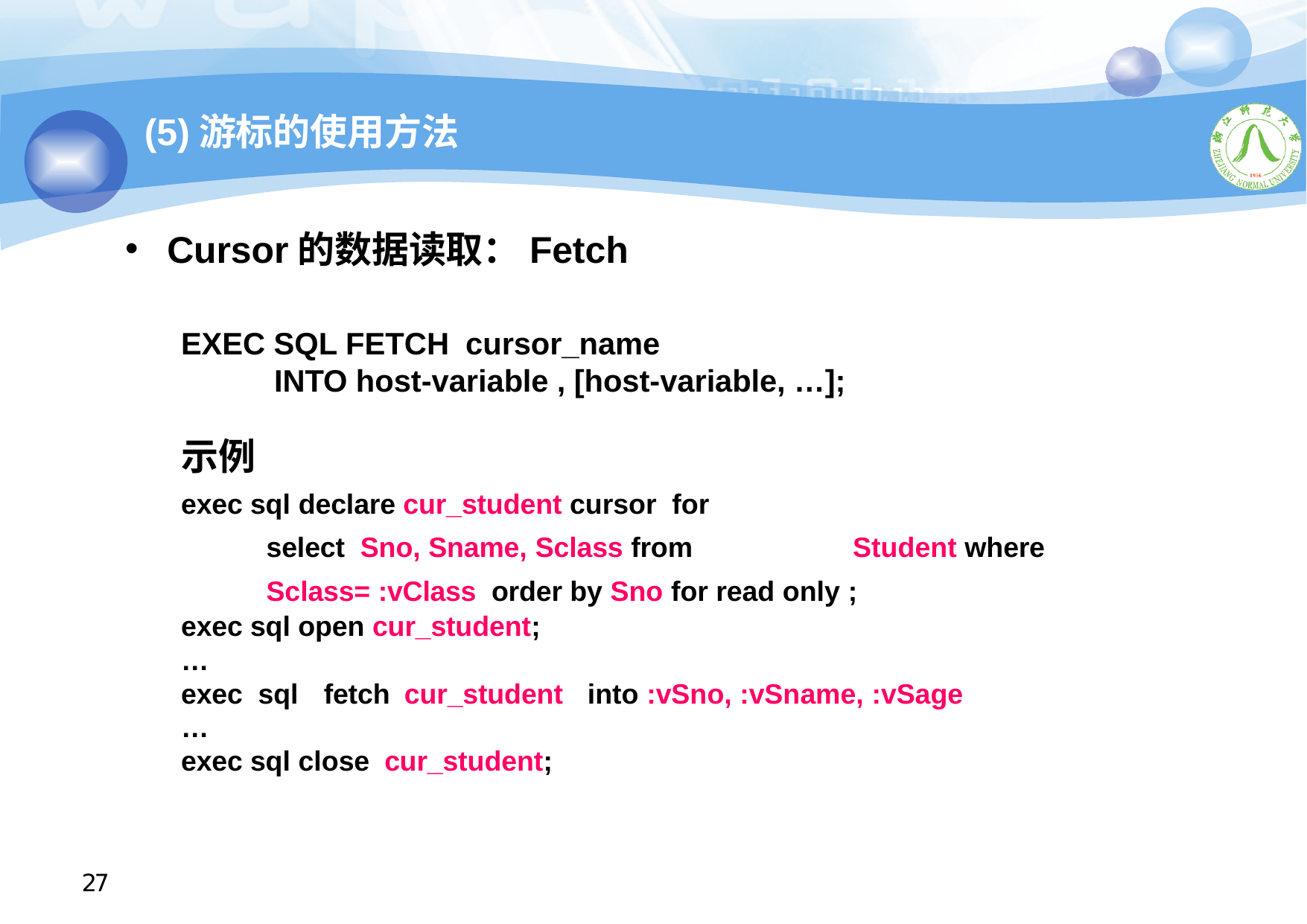

# (5)游标的使用方法
Cursor的数据读取：Fetch

EXEC SQL FETCH cursor_name
INTO host-variable , [host-variable, …];

示例
exec sql declare cur_student cursor for
select  Sno, Sname, Sclass from	Student where Sclass= :vClass  order by Sno for read only ;
exec sql open cur_student;
…
exec  sql	fetch cur_student
…
exec sql close cur_student;
into :vSno, :vSname, :vSage
27